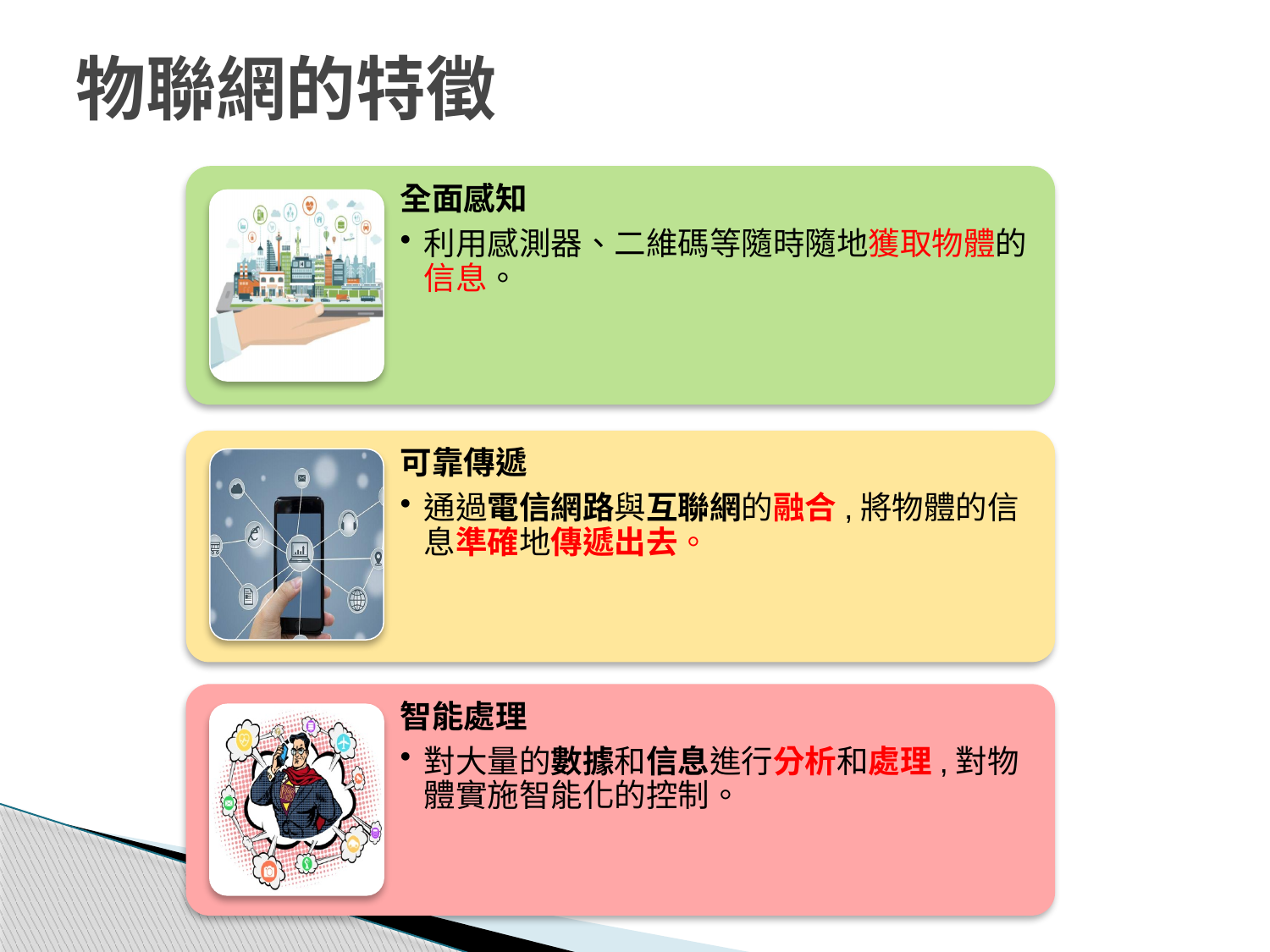

# 物聯網的特徵
全面感知
利用感測器、二維碼等隨時隨地獲取物體的信息。
可靠傳遞
通過電信網路與互聯網的融合,將物體的信息準確地傳遞出去。
智能處理
對大量的數據和信息進行分析和處理,對物體實施智能化的控制。